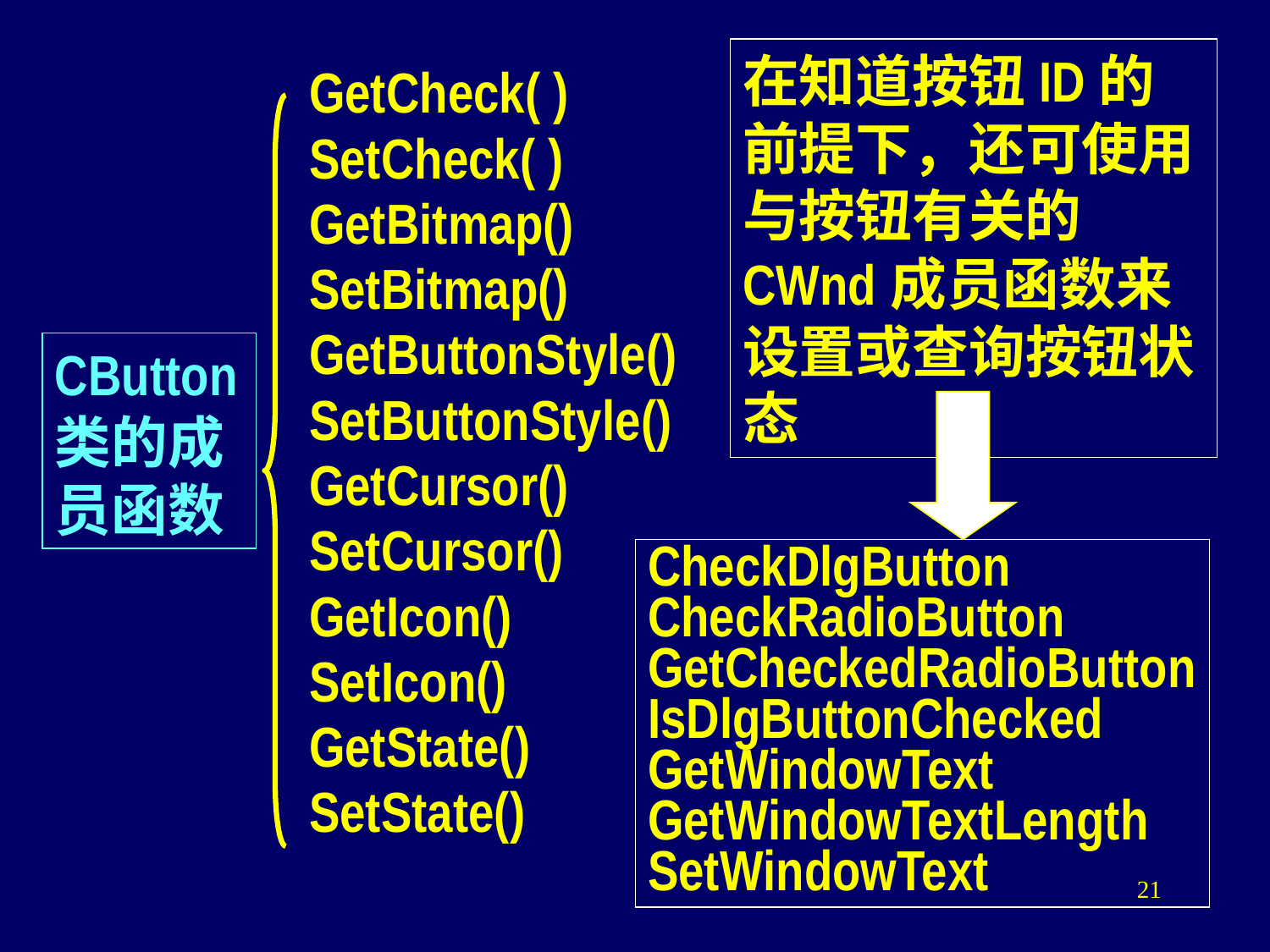

在知道按钮ID的前提下，还可使用与按钮有关的CWnd成员函数来设置或查询按钮状态
GetCheck( )
SetCheck( )
GetBitmap()
SetBitmap()
GetButtonStyle()
SetButtonStyle()
GetCursor()
SetCursor()
GetIcon()
SetIcon()
GetState()
SetState()

CButton类的成员函数

CheckDlgButton
CheckRadioButton
GetCheckedRadioButton
IsDlgButtonChecked
GetWindowText
GetWindowTextLength
SetWindowText
21